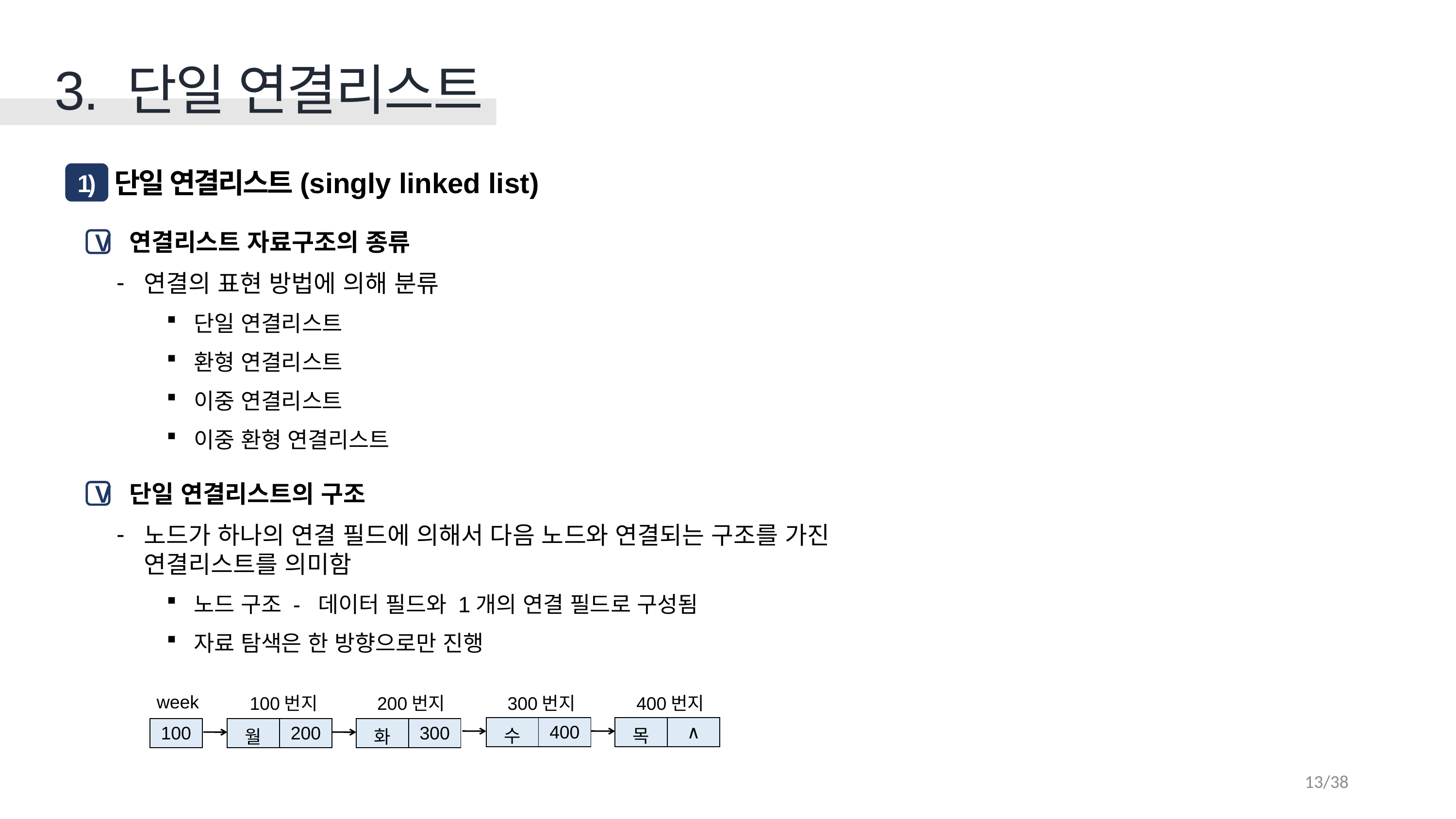

3. 단일 연결리스트

 단일 연결리스트(singly linked list)

1)
 연결리스트 자료구조의 종류

연결의 표현 방법에 의해 분류

단일 연결리스트

환형 연결리스트

이중 연결리스트

이중 환형 연결리스트
V
 단일 연결리스트의 구조

노드가 하나의 연결 필드에 의해서 다음 노드와 연결되는 구조를 가진
연결리스트를 의미함

노드 구조 -  데이터 필드와 1개의 연결 필드로 구성됨

자료 탐색은 한 방향으로만 진행
V
week
100번지
200번지
300번지
400번지
| 수 | 400 |
| --- | --- |
| 목 | ∧ |
| --- | --- |
| 100 |
| --- |
| 월 | 200 |
| --- | --- |
| 화 | 300 |
| --- | --- |
13/38